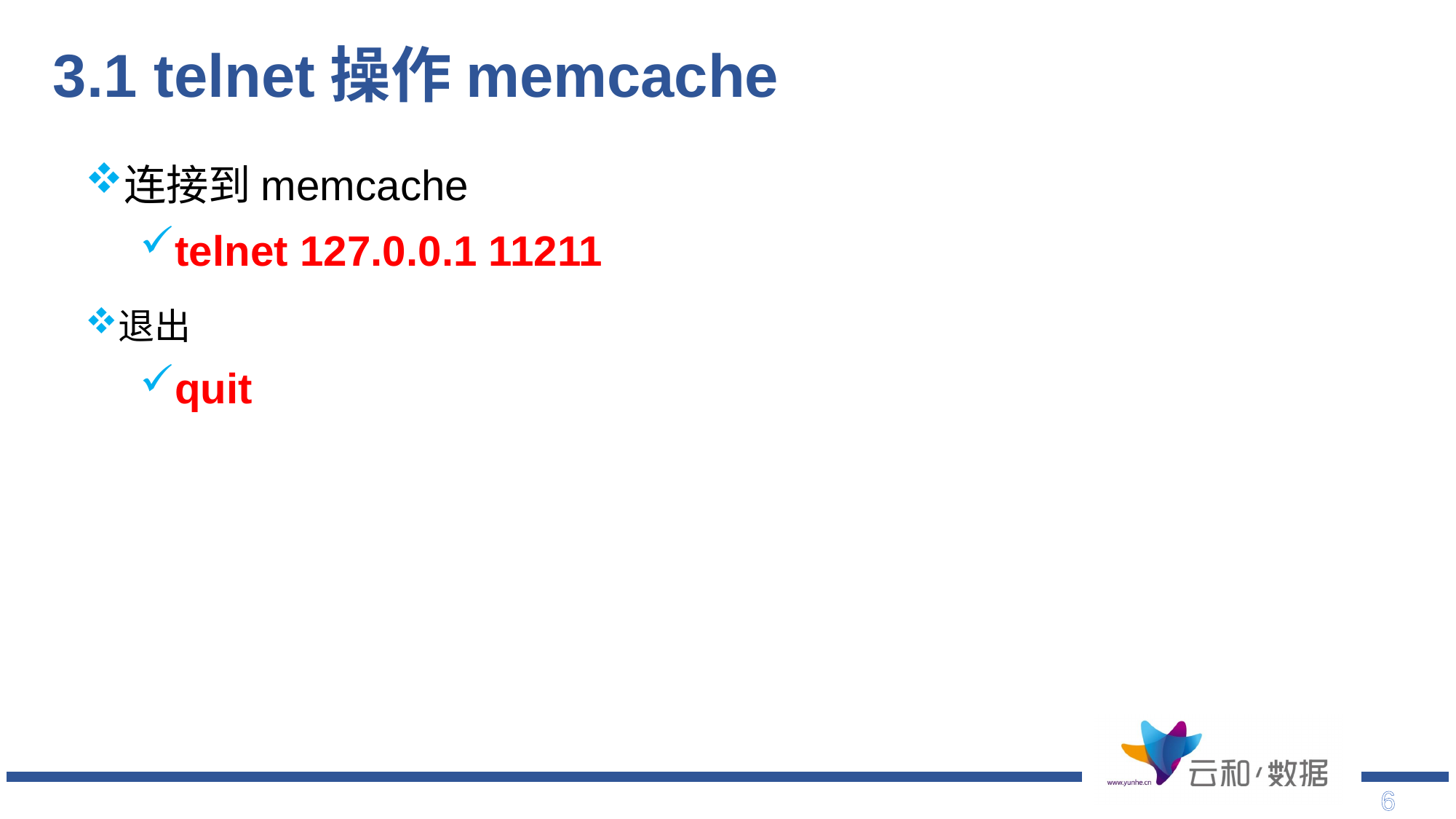

# 3.1 telnet操作memcache
连接到memcache
telnet 127.0.0.1 11211
退出
quit